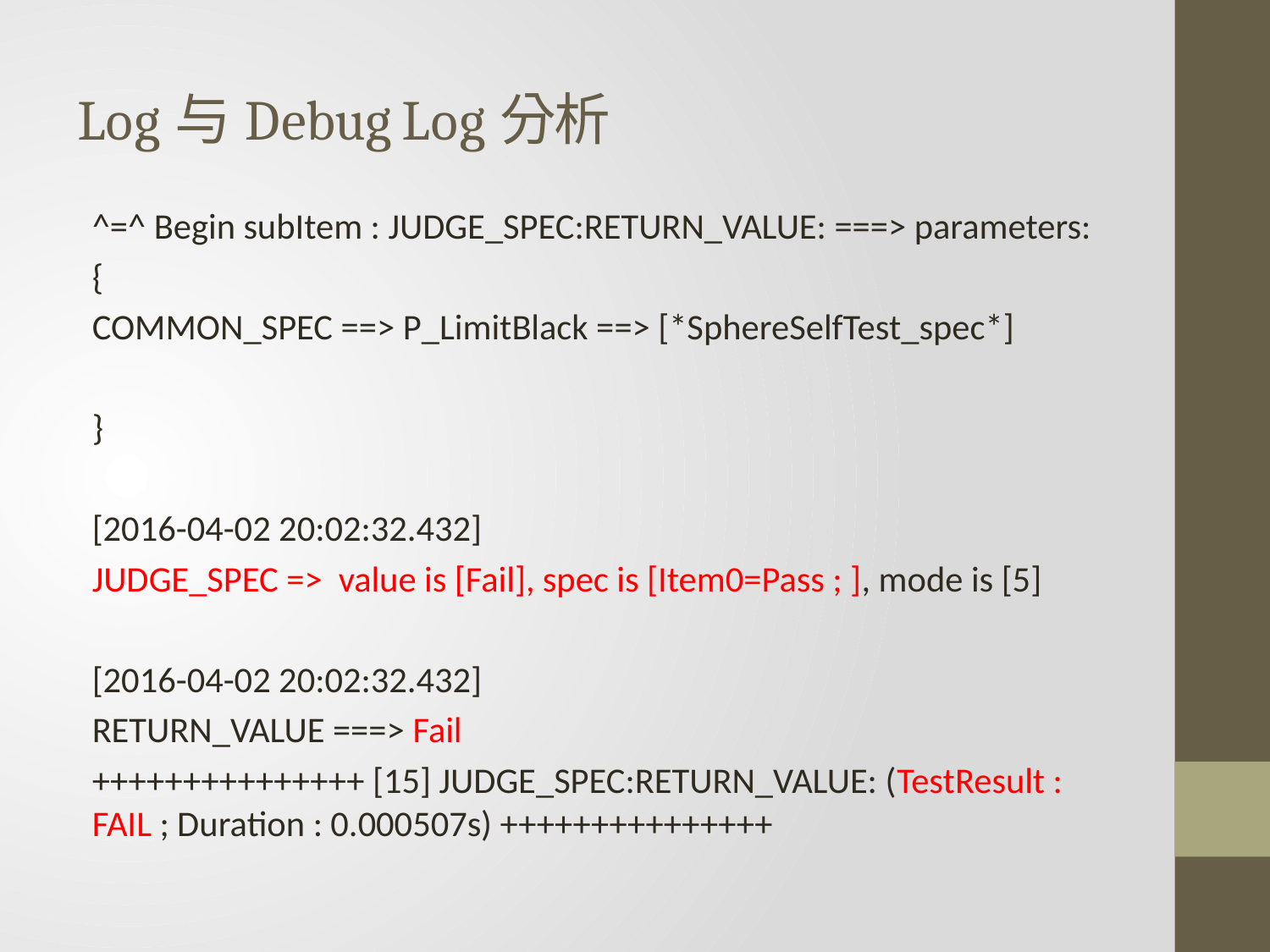

# Log与Debug Log分析
^=^ Begin subItem : JUDGE_SPEC:RETURN_VALUE: ===> parameters:
{
COMMON_SPEC ==> P_LimitBlack ==> [*SphereSelfTest_spec*]

}

[2016-04-02 20:02:32.432]
JUDGE_SPEC =>  value is [Fail], spec is [Item0=Pass ; ], mode is [5]

[2016-04-02 20:02:32.432]
RETURN_VALUE ===> Fail
+++++++++++++++ [15] JUDGE_SPEC:RETURN_VALUE: (TestResult : FAIL ; Duration : 0.000507s) +++++++++++++++